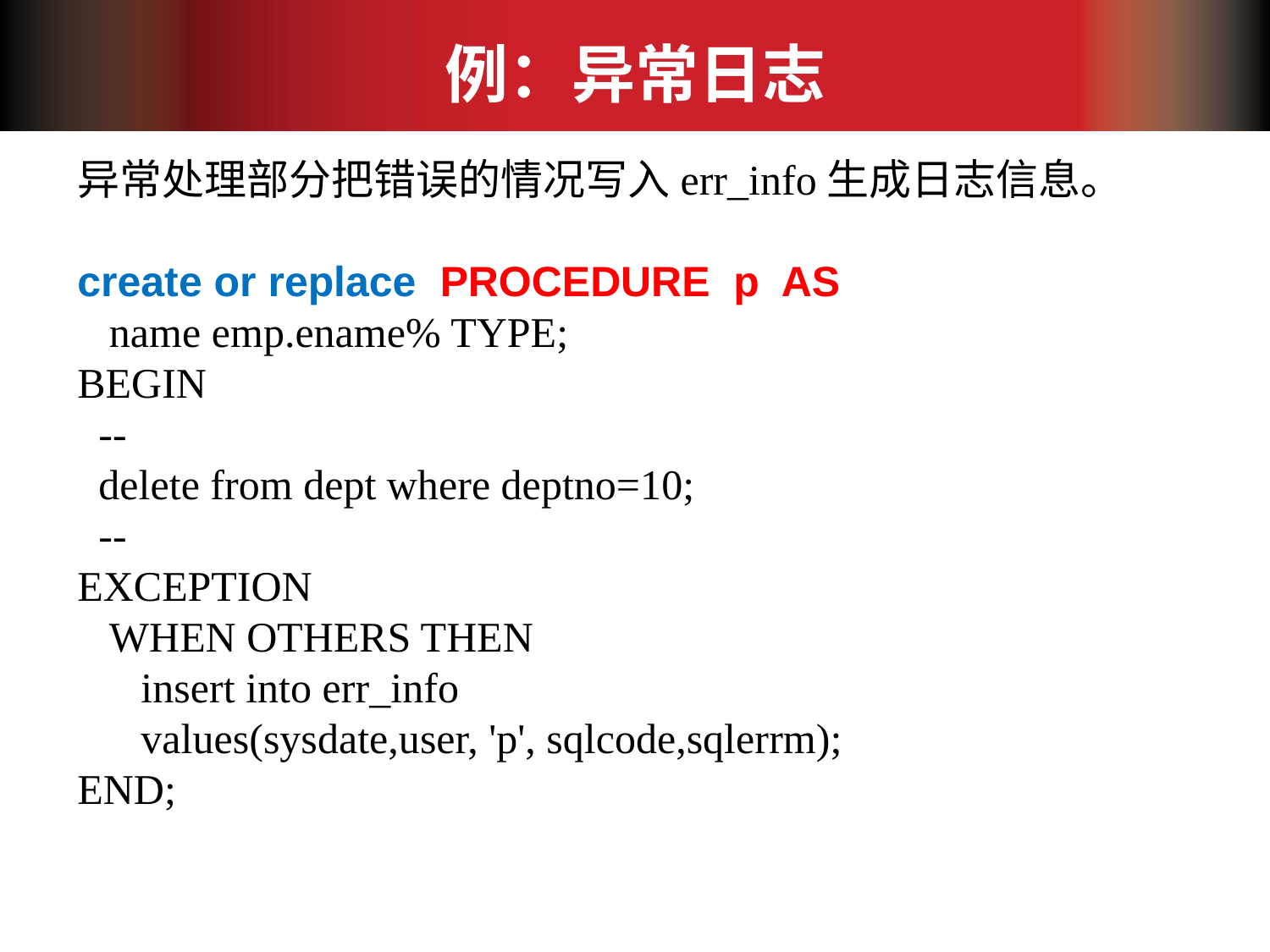

# 例：异常日志
异常处理部分把错误的情况写入err_info生成日志信息。

create or replace  PROCEDURE  p  AS
   name emp.ename% TYPE;
BEGIN
  --
  delete from dept where deptno=10;
  --
EXCEPTION
   WHEN OTHERS THEN
      insert into err_info
      values(sysdate,user, 'p', sqlcode,sqlerrm);
END;